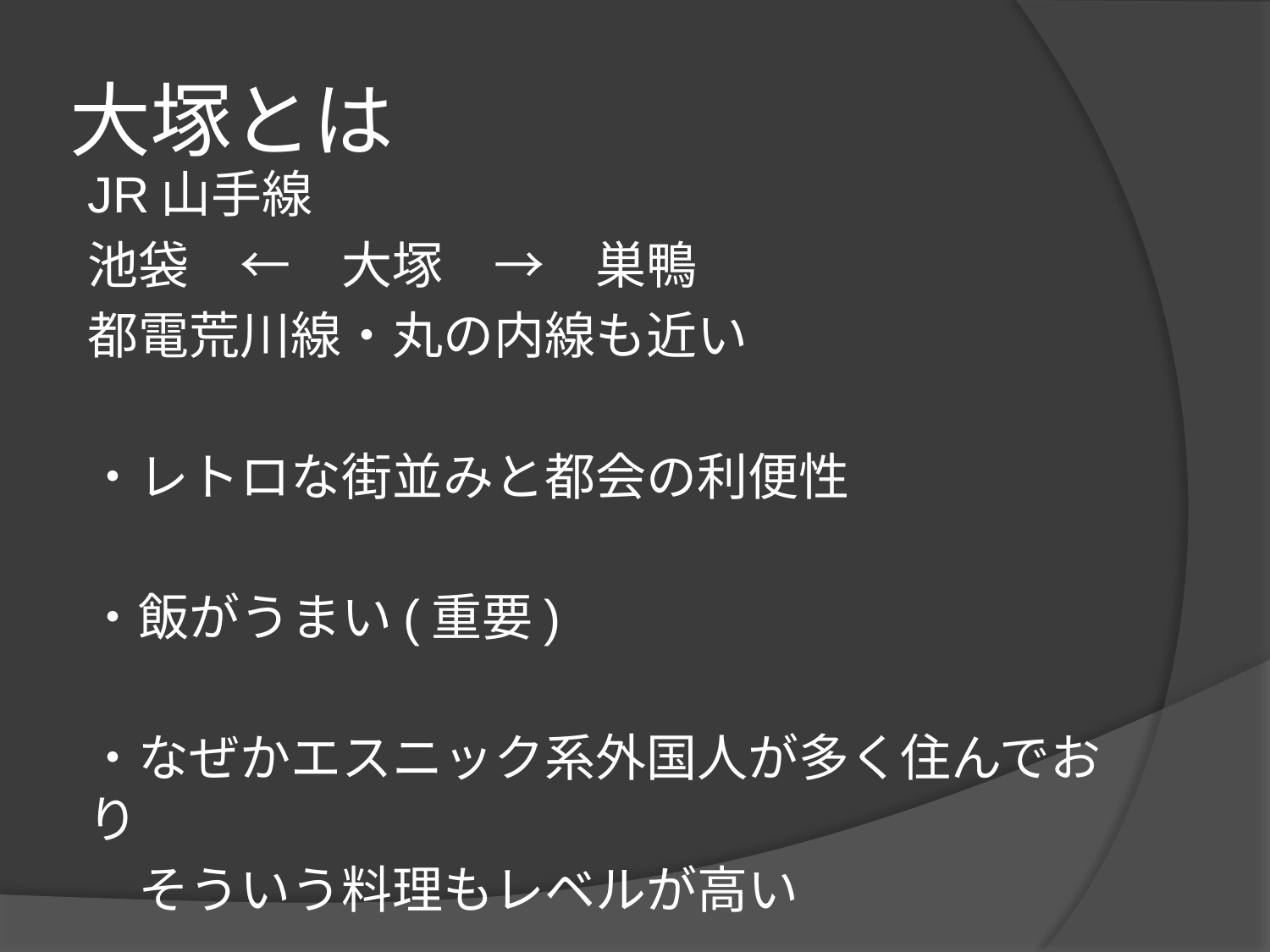

# 大塚とは
JR山手線
池袋　←　大塚　→　巣鴨
都電荒川線・丸の内線も近い

・レトロな街並みと都会の利便性

・飯がうまい(重要)

・なぜかエスニック系外国人が多く住んでおり
　そういう料理もレベルが高い